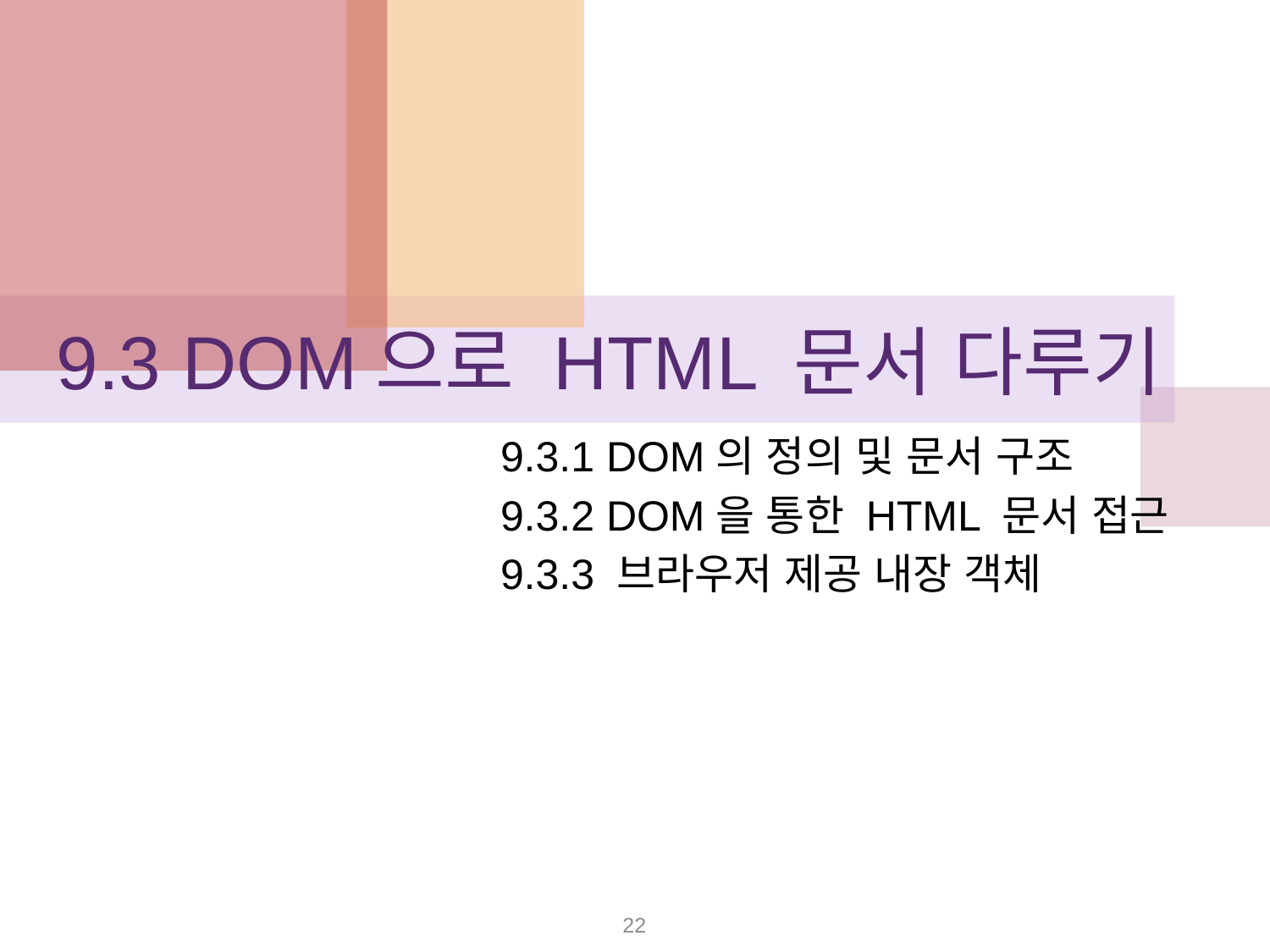

# 9.3 DOM으로 HTML 문서 다루기
9.3.1 DOM의 정의 및 문서 구조
9.3.2 DOM을 통한 HTML 문서 접근
9.3.3 브라우저 제공 내장 객체
22